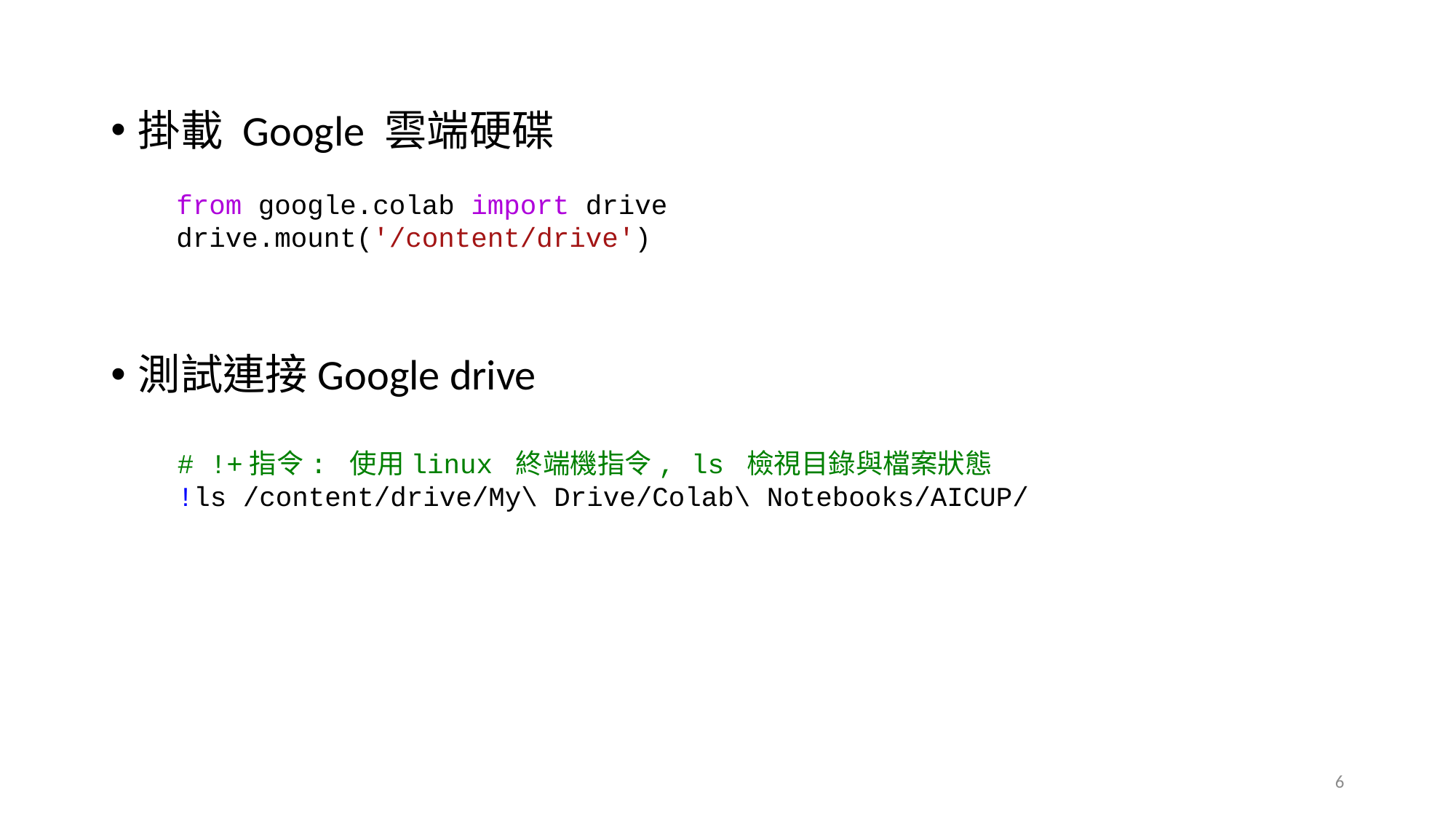

掛載 Google 雲端硬碟

測試連接Google drive
from google.colab import drive
drive.mount('/content/drive')

# !+指令: 使用linux 終端機指令, ls 檢視目錄與檔案狀態
!ls /content/drive/My\ Drive/Colab\ Notebooks/AICUP/

6